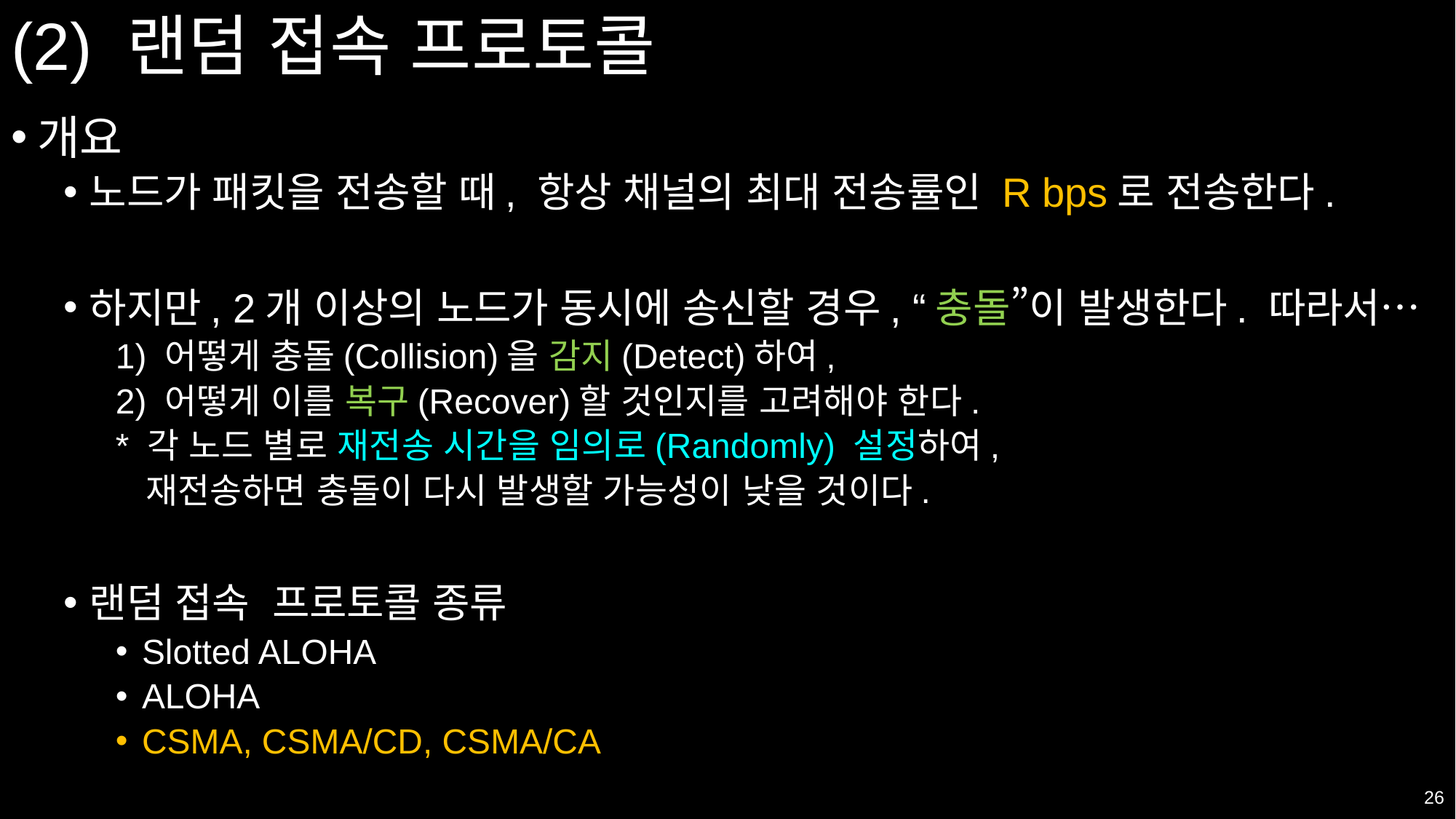

# (2) 랜덤 접속 프로토콜
개요
노드가 패킷을 전송할 때, 항상 채널의 최대 전송률인 R bps로 전송한다.

하지만, 2개 이상의 노드가 동시에 송신할 경우, “충돌”이 발생한다. 따라서…
1) 어떻게 충돌(Collision)을 감지(Detect)하여,
2) 어떻게 이를 복구(Recover)할 것인지를 고려해야 한다.
	* 각 노드 별로 재전송 시간을 임의로(Randomly) 설정하여,
	   재전송하면 충돌이 다시 발생할 가능성이 낮을 것이다.

랜덤 접속  프로토콜 종류
Slotted ALOHA
ALOHA
CSMA, CSMA/CD, CSMA/CA
26